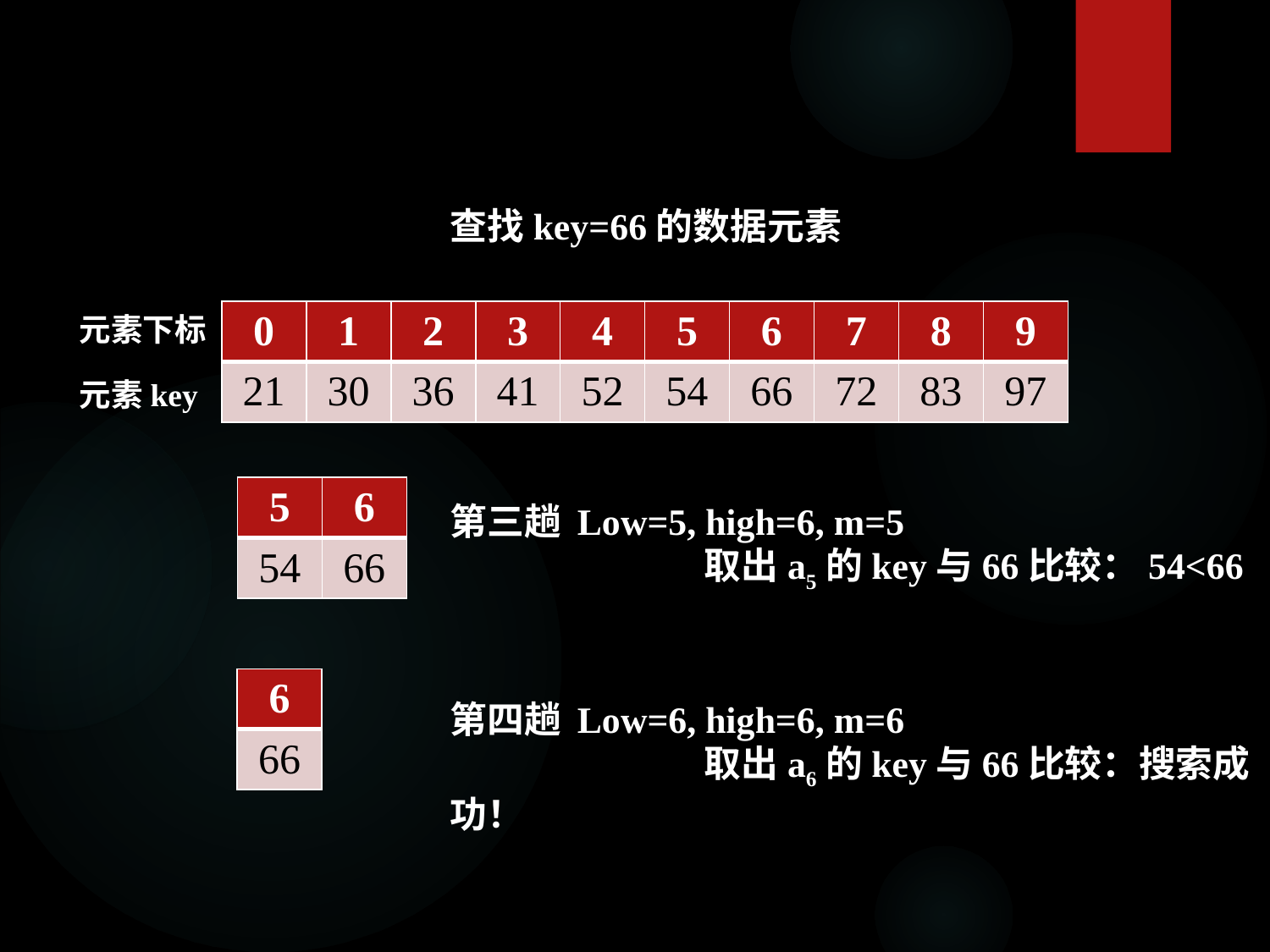

查找key=66的数据元素
| 0 | 1 | 2 | 3 | 4 | 5 | 6 | 7 | 8 | 9 |
| --- | --- | --- | --- | --- | --- | --- | --- | --- | --- |
| 21 | 30 | 36 | 41 | 52 | 54 | 66 | 72 | 83 | 97 |
元素下标
元素key
| 5 | 6 |
| --- | --- |
| 54 | 66 |
第三趟 	Low=5, high=6, m=5
		取出a5的key与66比较：54<66
| 6 |
| --- |
| 66 |
第四趟 	Low=6, high=6, m=6
		取出a6的key与66比较：搜索成功！